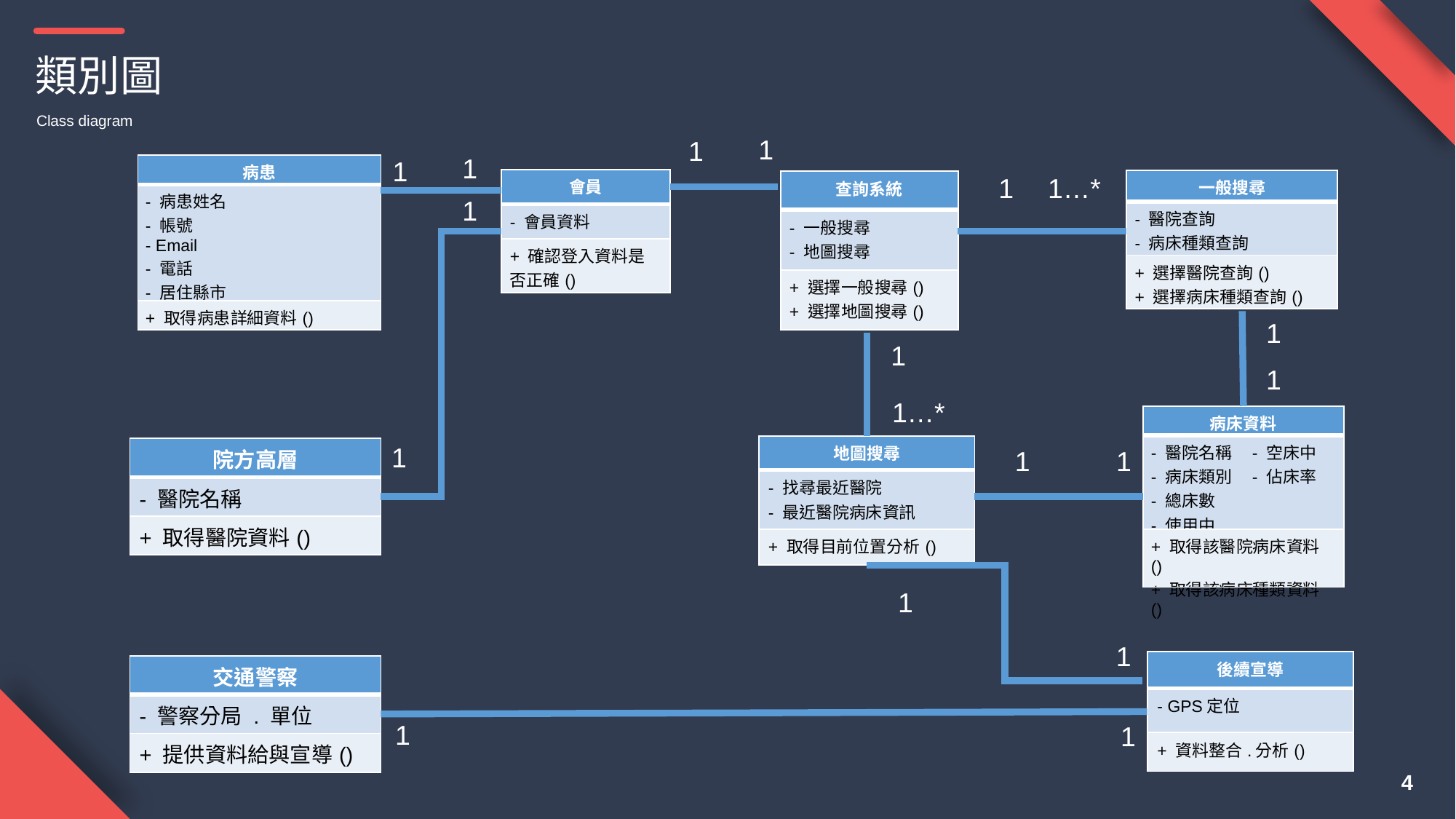

類別圖
Class diagram
1
1
1
1
| 病患 |
| --- |
| - 病患姓名 - 帳號 - Email - 電話 - 居住縣市 |
| + 取得病患詳細資料() |
1…*
1
| 會員 |
| --- |
| - 會員資料 |
| + 確認登入資料是否正確() |
| 一般搜尋 |
| --- |
| - 醫院查詢 - 病床種類查詢 |
| + 選擇醫院查詢() + 選擇病床種類查詢() |
| 查詢系統 |
| --- |
| - 一般搜尋 - 地圖搜尋 |
| + 選擇一般搜尋() + 選擇地圖搜尋() |
1
1
1
1
1…*
| 病床資料 |
| --- |
| - 醫院名稱 - 空床中 - 病床類別 - 佔床率 - 總床數 - 使用中 |
| + 取得該醫院病床資料() + 取得該病床種類資料() |
1
| 地圖搜尋 |
| --- |
| - 找尋最近醫院 - 最近醫院病床資訊 |
| + 取得目前位置分析() |
| 院方高層 |
| --- |
| - 醫院名稱 |
| + 取得醫院資料() |
1
1
1
1
| 後續宣導 |
| --- |
| - GPS定位 |
| + 資料整合.分析() |
| 交通警察 |
| --- |
| - 警察分局 . 單位 |
| + 提供資料給與宣導() |

1
1
4